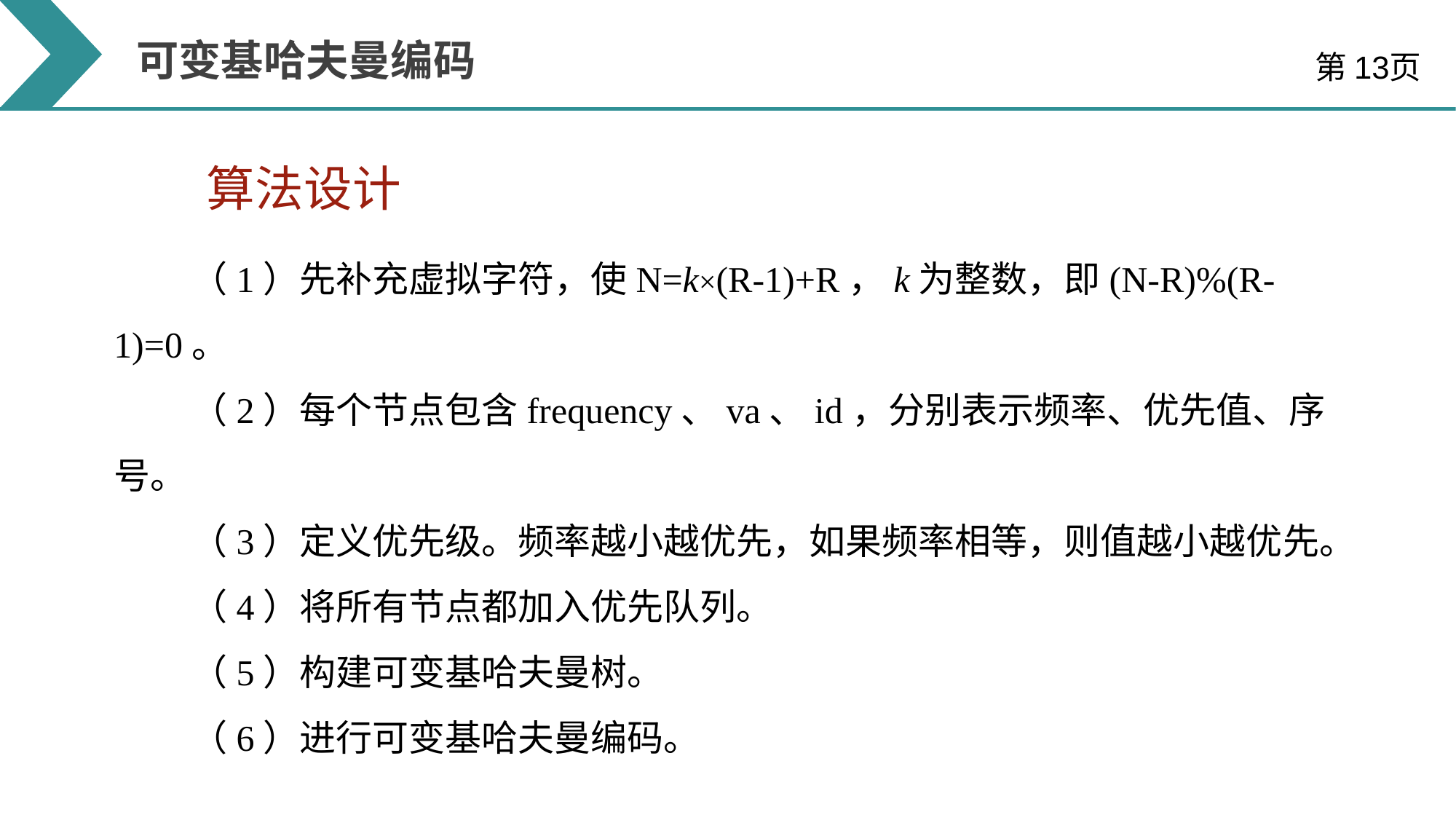

可变基哈夫曼编码
第13页
算法设计
（1）先补充虚拟字符，使N=k×(R-1)+R，k为整数，即(N-R)%(R-1)=0。
（2）每个节点包含frequency、va、id，分别表示频率、优先值、序号。
（3）定义优先级。频率越小越优先，如果频率相等，则值越小越优先。
（4）将所有节点都加入优先队列。
（5）构建可变基哈夫曼树。
（6）进行可变基哈夫曼编码。